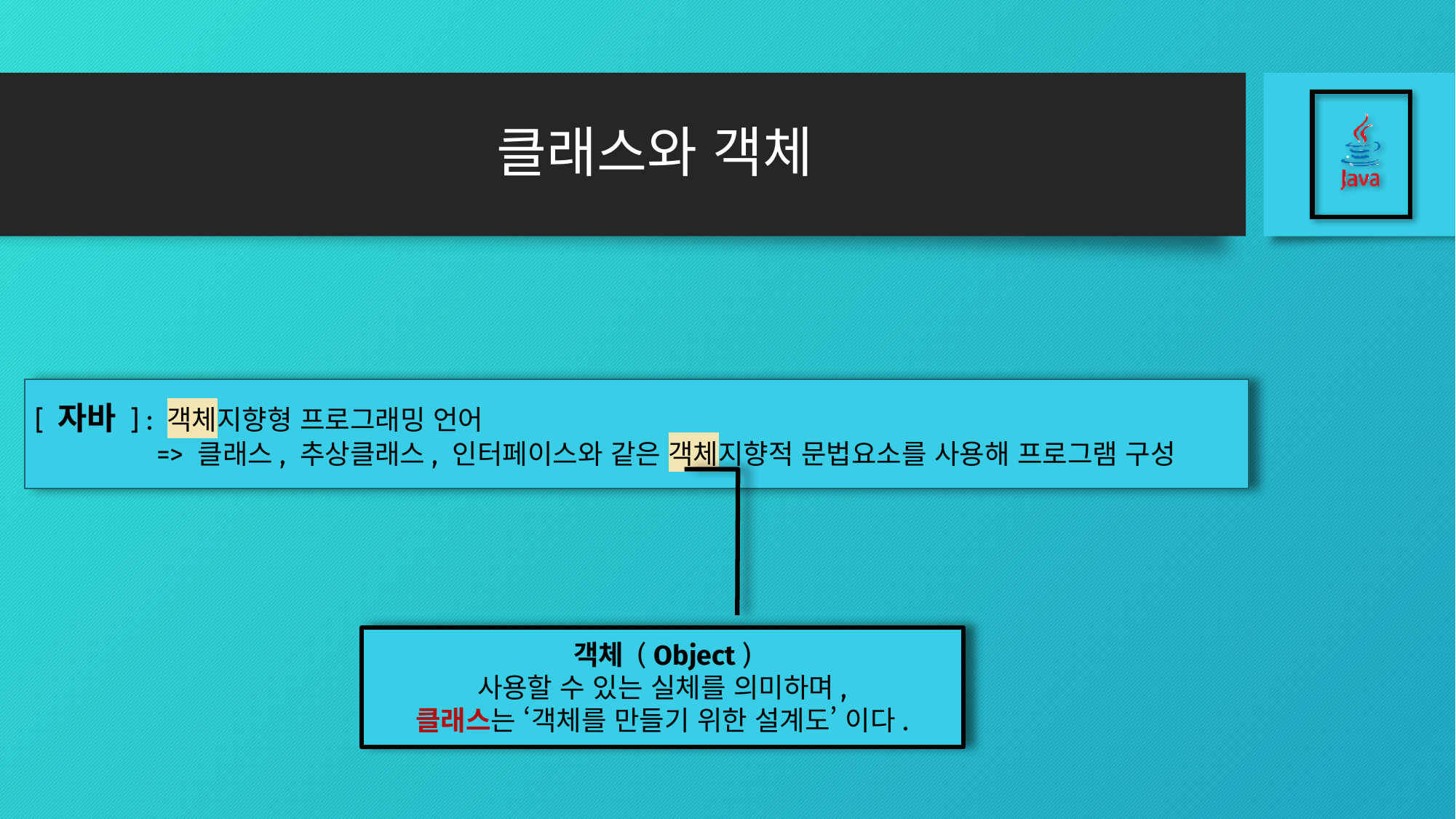

# 클래스와 객체

[ 자바 ] : 객체지향형 프로그래밍 언어
               => 클래스, 추상클래스, 인터페이스와 같은 객체지향적 문법요소를 사용해 프로그램 구성
객체 ( Object )
사용할 수 있는 실체를 의미하며,
클래스는 ‘객체를 만들기 위한 설계도’ 이다.